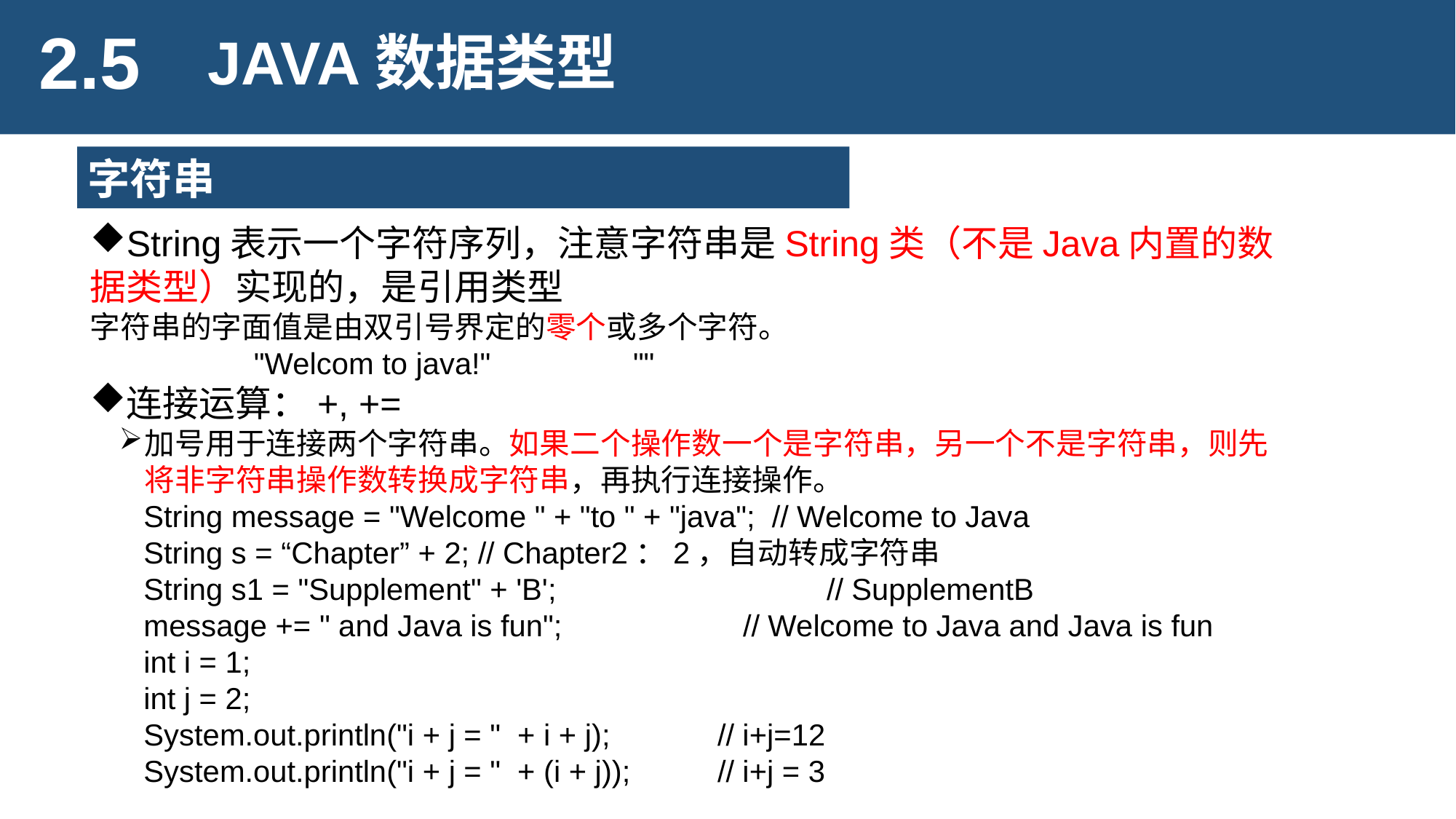

2.5
JAVA数据类型
字符串
String表示一个字符序列，注意字符串是String类（不是Java内置的数据类型）实现的，是引用类型
字符串的字面值是由双引号界定的零个或多个字符。
	"Welcom to java!"                 ""
连接运算：+, +=
加号用于连接两个字符串。如果二个操作数一个是字符串，另一个不是字符串，则先将非字符串操作数转换成字符串，再执行连接操作。
String message = "Welcome " + "to " + "java";  // Welcome to Java
String s = “Chapter” + 2; // Chapter2：2，自动转成字符串
String s1 = "Supplement" + 'B'; 		          // SupplementB
message += " and Java is fun";  		// Welcome to Java and Java is fun
int i = 1;
int j = 2;
System.out.println("i + j = "  + i + j);	          // i+j=12
System.out.println("i + j = "  + (i + j));	          // i+j = 3